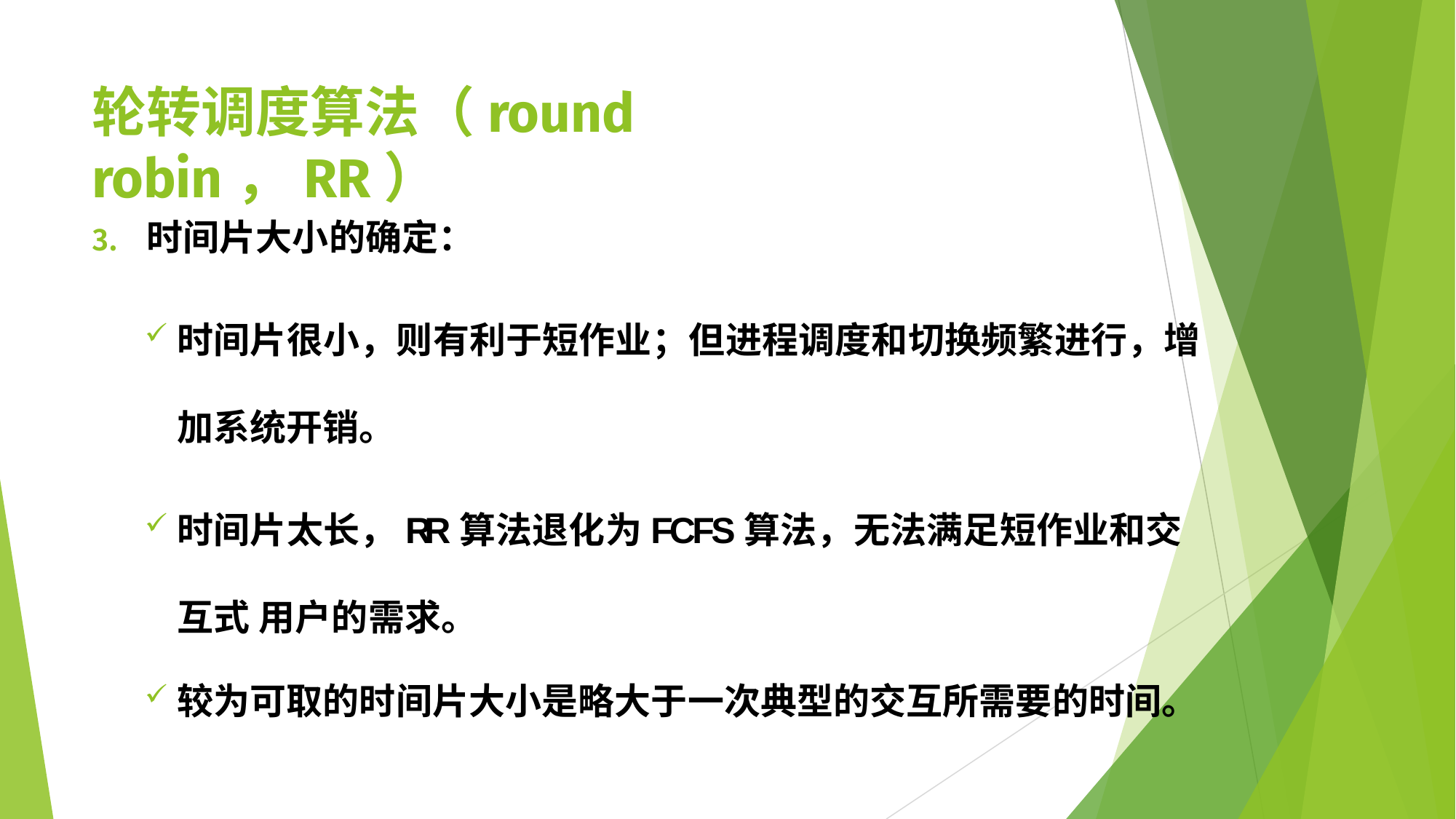

# 轮转调度算法（round robin，RR）
时间片大小的确定：
时间片很小，则有利于短作业；但进程调度和切换频繁进行，增 加系统开销。
时间片太长，RR算法退化为FCFS算法，无法满足短作业和交互式 用户的需求。

较为可取的时间片大小是略大于一次典型的交互所需要的时间。